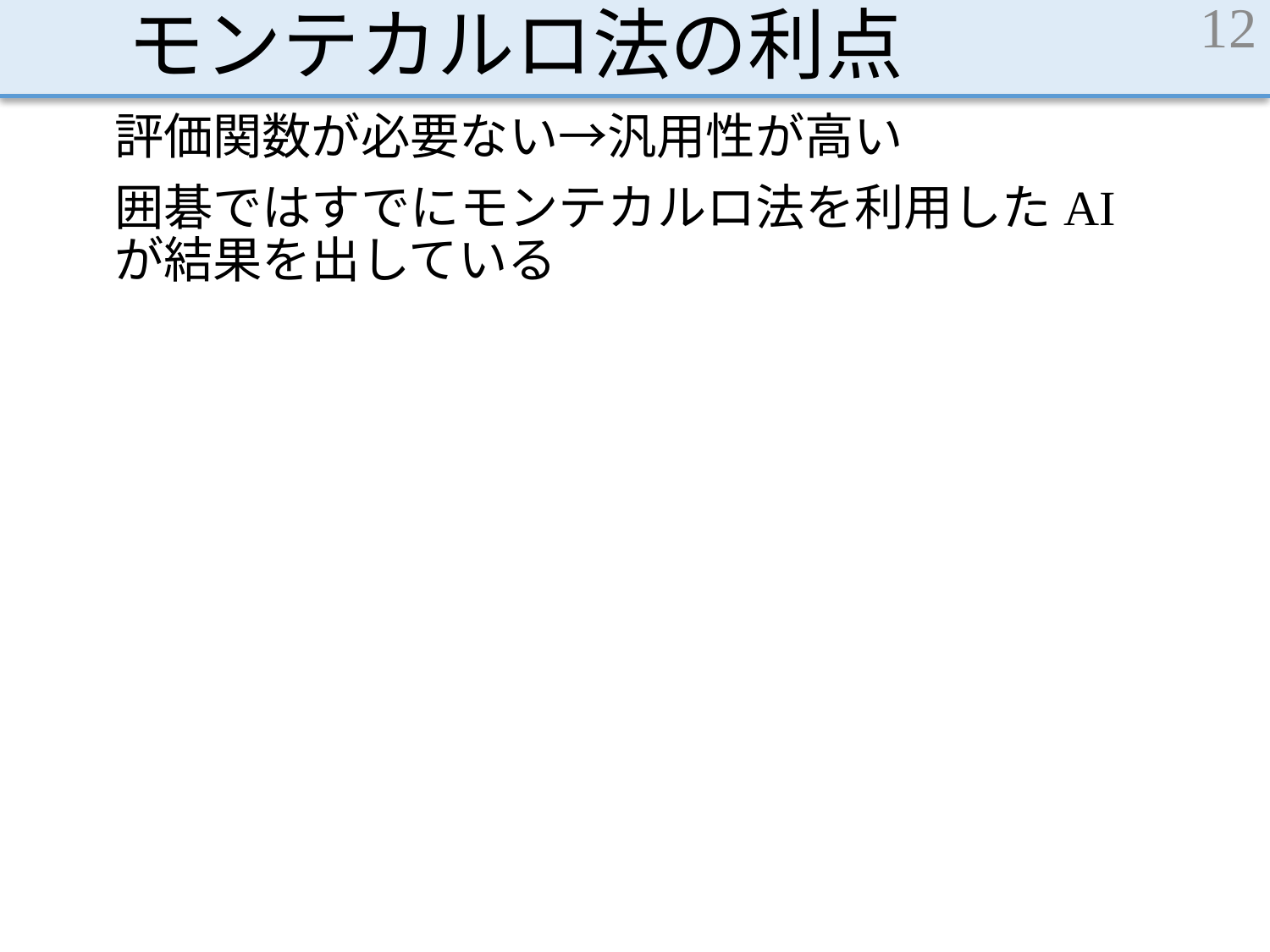

# モンテカルロ法の利点
12
評価関数が必要ない→汎用性が高い
囲碁ではすでにモンテカルロ法を利用したAIが結果を出している